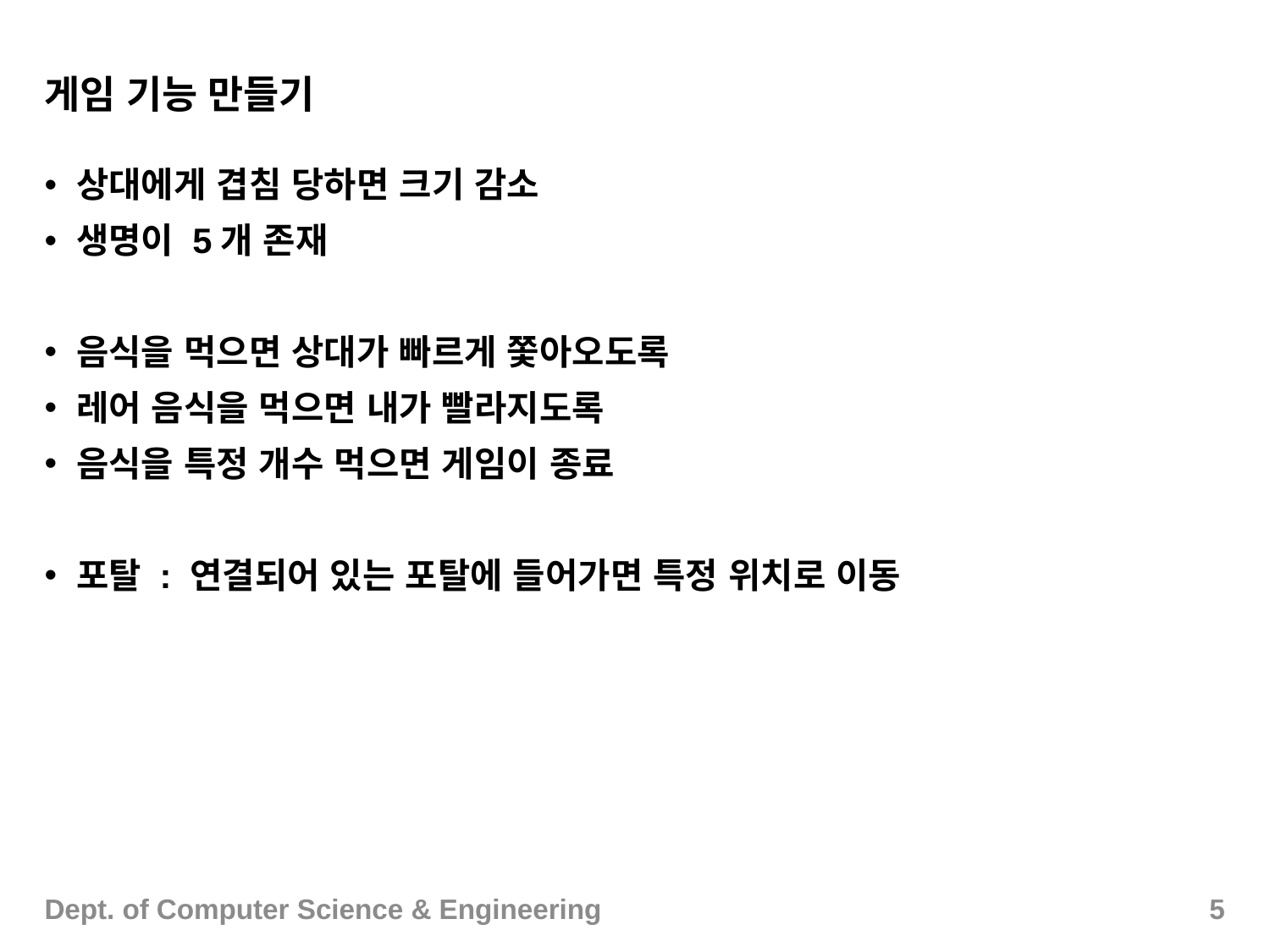

# 게임 기능 만들기
상대에게 겹침 당하면 크기 감소
생명이 5개 존재

음식을 먹으면 상대가 빠르게 쫓아오도록
레어 음식을 먹으면 내가 빨라지도록
음식을 특정 개수 먹으면 게임이 종료

포탈 : 연결되어 있는 포탈에 들어가면 특정 위치로 이동

Dept. of Computer Science & Engineering
5